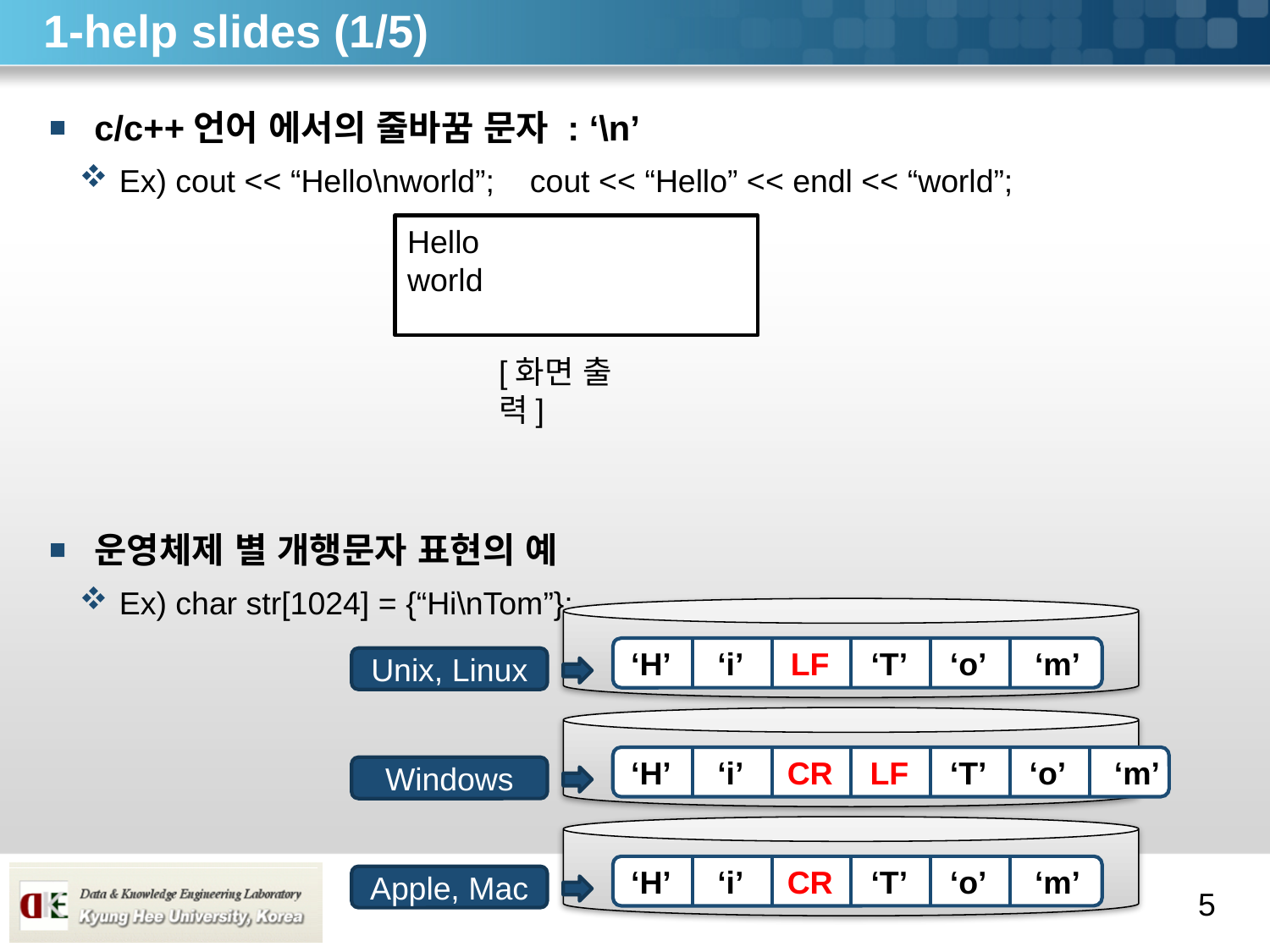

# 1-help slides (1/5)
c/c++언어 에서의 줄바꿈 문자 : ‘\n’
Ex) cout << “Hello\nworld”;    cout << “Hello” << endl << “world”;

운영체제 별 개행문자 표현의 예
Ex) char str[1024] = {“Hi\nTom”};

Hello
world
[화면 출력]

‘H’
‘i’
LF
‘T’
‘o’
‘m’
Unix, Linux

‘H’
‘i’
CR
LF
‘T’
‘o’
‘m’
Windows

‘H’
‘i’
CR
‘T’
‘o’
‘m’
Apple, Mac